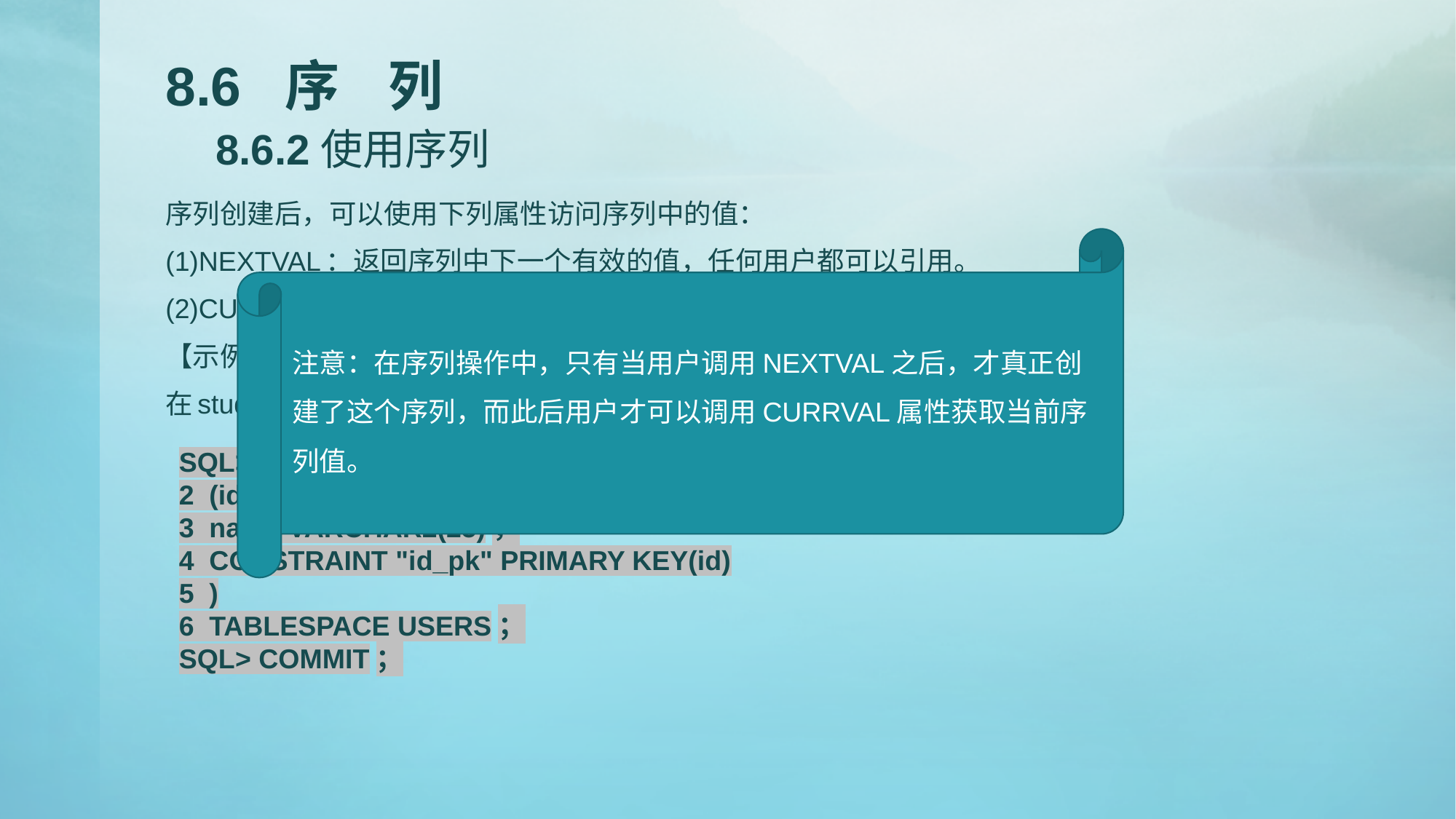

# 8.6  序    列 8.6.2使用序列
序列创建后，可以使用下列属性访问序列中的值：
(1)NEXTVAL：返回序列中下一个有效的值，任何用户都可以引用。
(2)CURRVAL：存放序列的当前值。
【示例8-27】使用序列
在study用户中，使用序列seq_test为数据库表test主键赋值。
注意：在序列操作中，只有当用户调用NEXTVAL之后，才真正创建了这个序列，而此后用户才可以调用CURRVAL属性获取当前序列值。
SQL>CREATE TABLE test
2  (id NUMBER NOT NULL，
3  name VARCHAR2(25)，
4  CONSTRAINT "id_pk" PRIMARY KEY(id)
5  )
6  TABLESPACE USERS；
SQL> COMMIT；